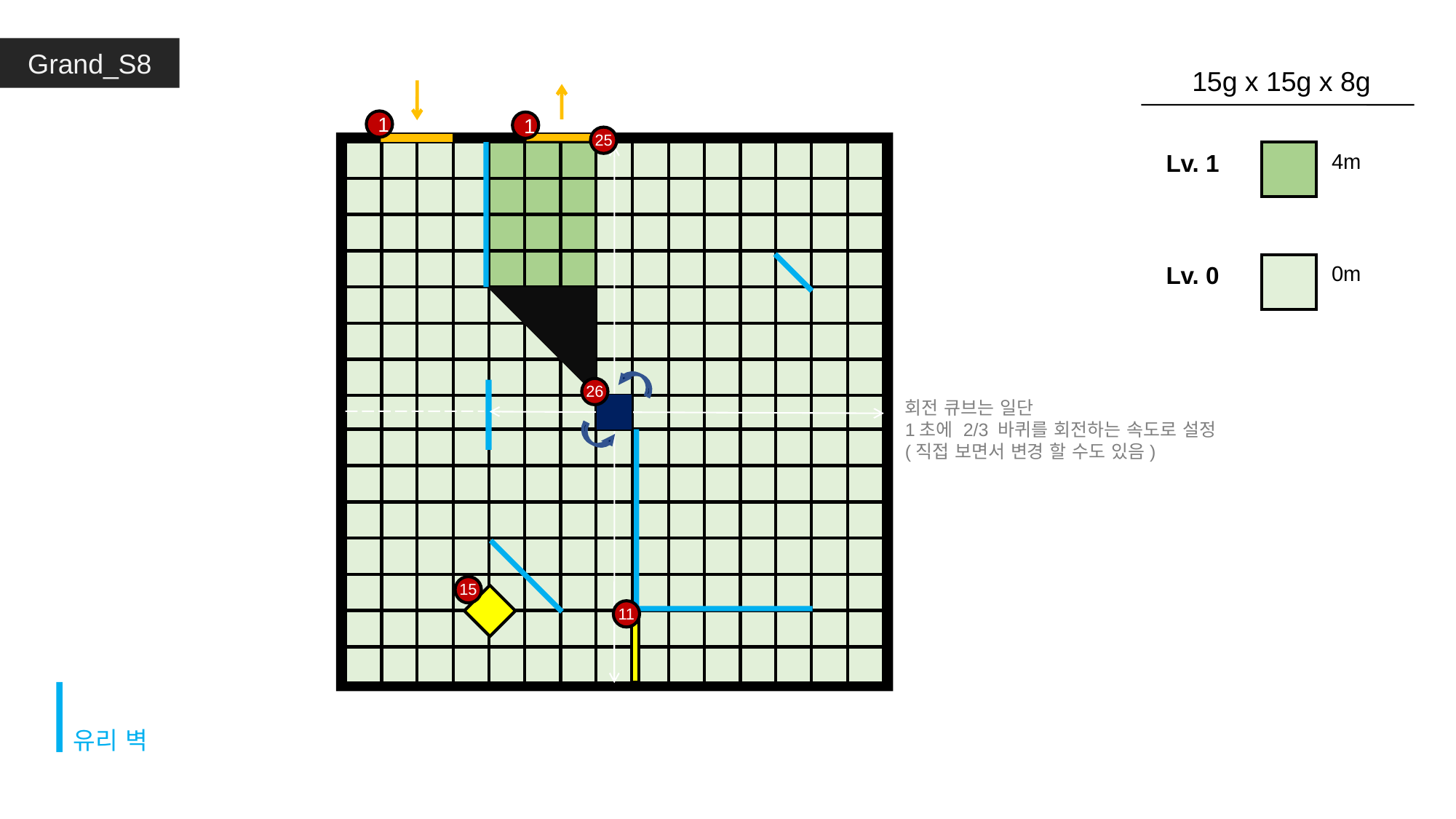

Grand_S8
15g x 15g x 8g

1
1
25

Lv. 1
4m

Lv. 0

0m

26

회전 큐브는 일단
1초에 2/3 바퀴를 회전하는 속도로 설정
(직접 보면서 변경 할 수도 있음)

15

11

유리 벽